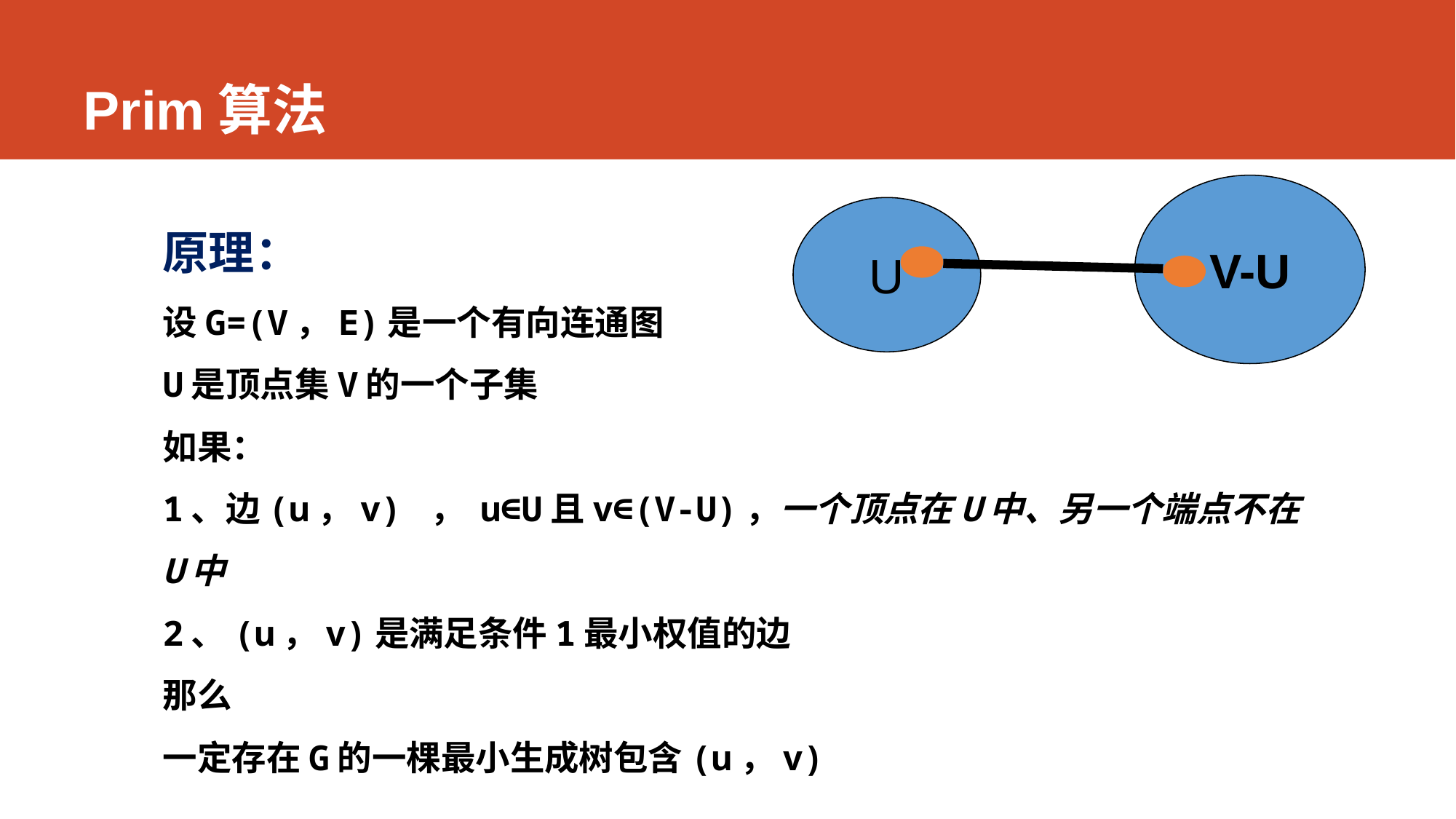

# Prim算法
V-U
U
原理：
设G=(V，E)是一个有向连通图
U是顶点集V的一个子集
如果：
1、边(u，v) ， u∈U且v∈(V-U)，一个顶点在U中、另一个端点不在U中
2、(u，v)是满足条件1最小权值的边
那么
一定存在G的一棵最小生成树包含(u，v)